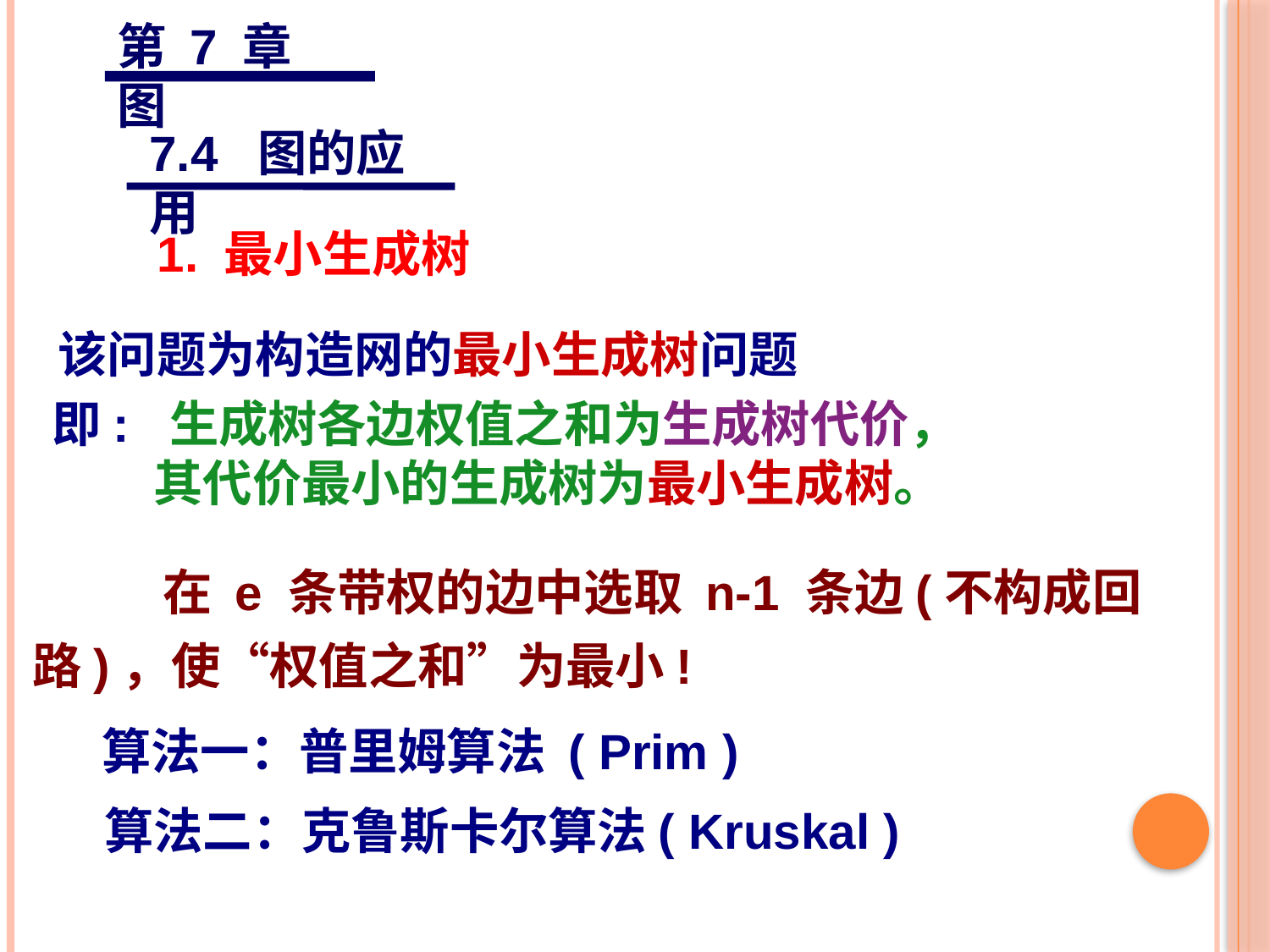

第 7 章  图

7.4  图的应用

1. 最小生成树
该问题为构造网的最小生成树问题
即:  生成树各边权值之和为生成树代价，
        其代价最小的生成树为最小生成树。
        在 e 条带权的边中选取 n-1 条边(不构成回路)，使“权值之和”为最小!
算法一：普里姆算法 ( Prim )
算法二：克鲁斯卡尔算法( Kruskal )